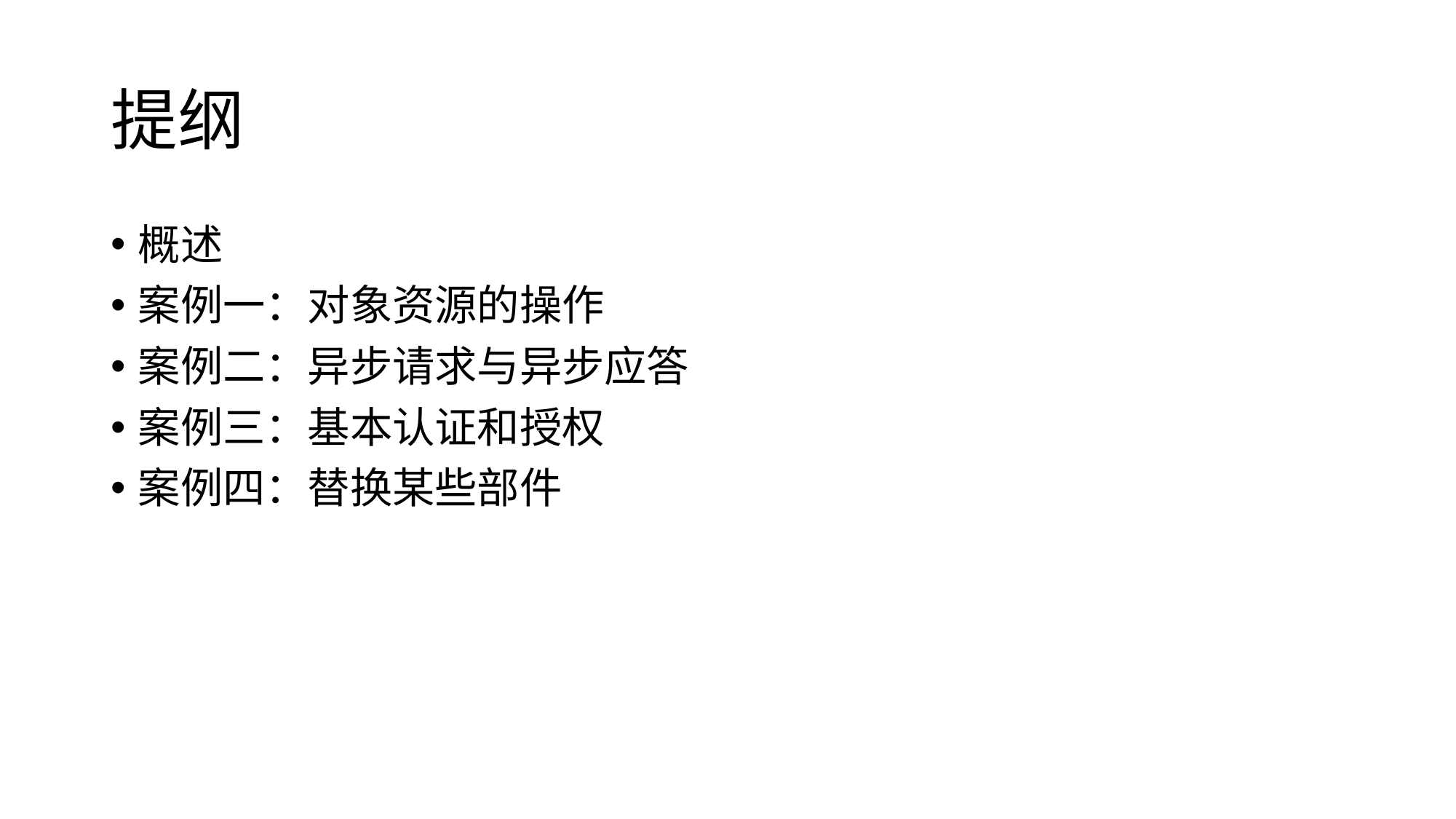

# 提纲
概述
案例一：对象资源的操作
案例二：异步请求与异步应答
案例三：基本认证和授权
案例四：替换某些部件